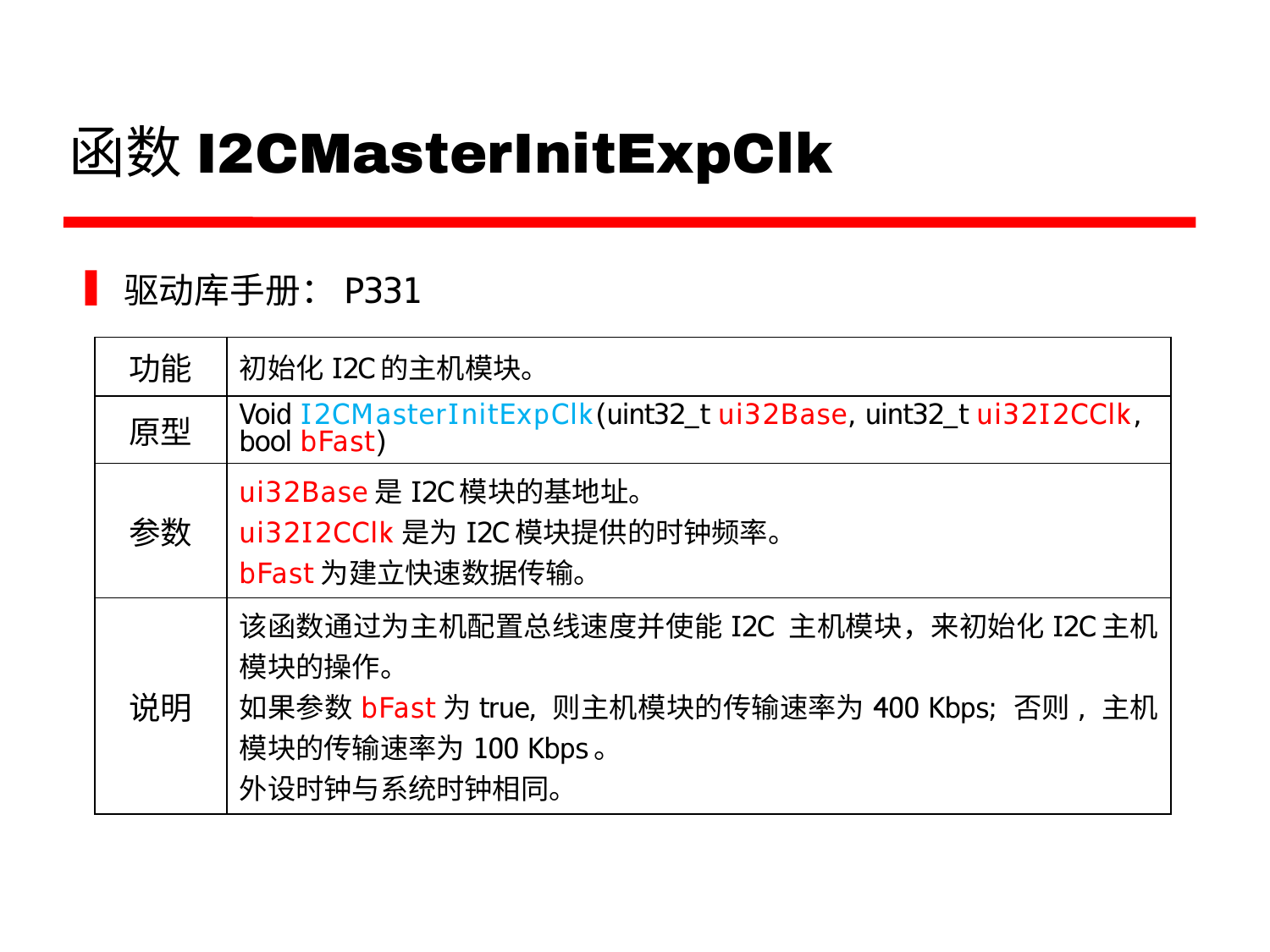

# 函数I2CMasterInitExpClk
驱动库手册：P331
| 功能 | 初始化I2C的主机模块。 |
| --- | --- |
| 原型 | Void I2CMasterInitExpClk(uint32\_t ui32Base, uint32\_t ui32I2CClk, bool bFast) |
| 参数 | ui32Base是I2C模块的基地址。 ui32I2CClk是为I2C模块提供的时钟频率。 bFast为建立快速数据传输。 |
| 说明 | 该函数通过为主机配置总线速度并使能I2C 主机模块，来初始化I2C主机模块的操作。 如果参数bFast为true, 则主机模块的传输速率为400 Kbps; 否则, 主机模块的传输速率为100 Kbps。 外设时钟与系统时钟相同。 |